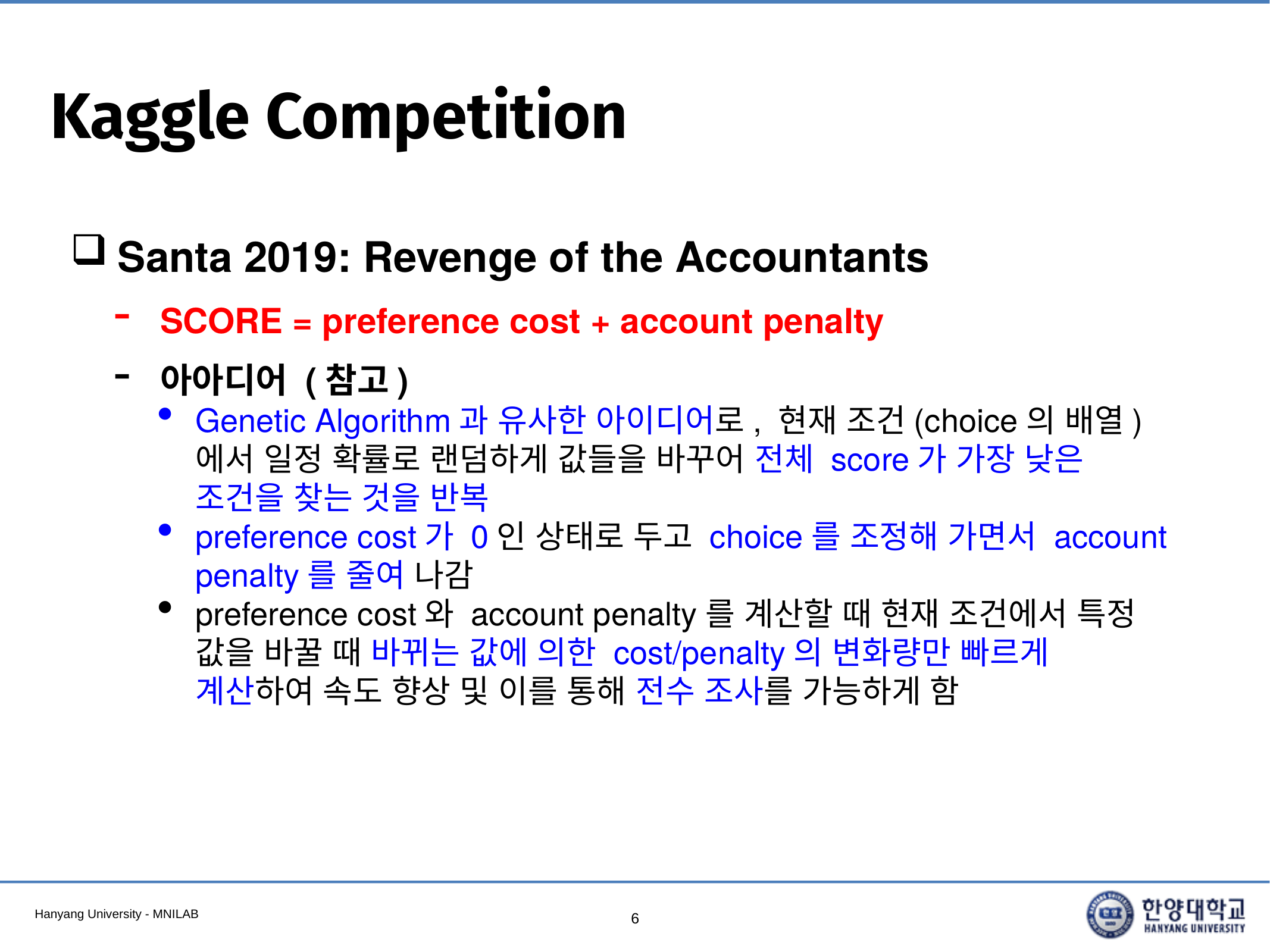

# Kaggle Competition
Santa 2019: Revenge of the Accountants
SCORE = preference cost + account penalty
아아디어 (참고)
Genetic Algorithm과 유사한 아이디어로, 현재 조건(choice의 배열)에서 일정 확률로 랜덤하게 값들을 바꾸어 전체 score가 가장 낮은 조건을 찾는 것을 반복
preference cost가 0인 상태로 두고 choice를 조정해 가면서 account penalty를 줄여 나감
preference cost와 account penalty를 계산할 때 현재 조건에서 특정 값을 바꿀 때 바뀌는 값에 의한 cost/penalty의 변화량만 빠르게 계산하여 속도 향상 및 이를 통해 전수 조사를 가능하게 함
6